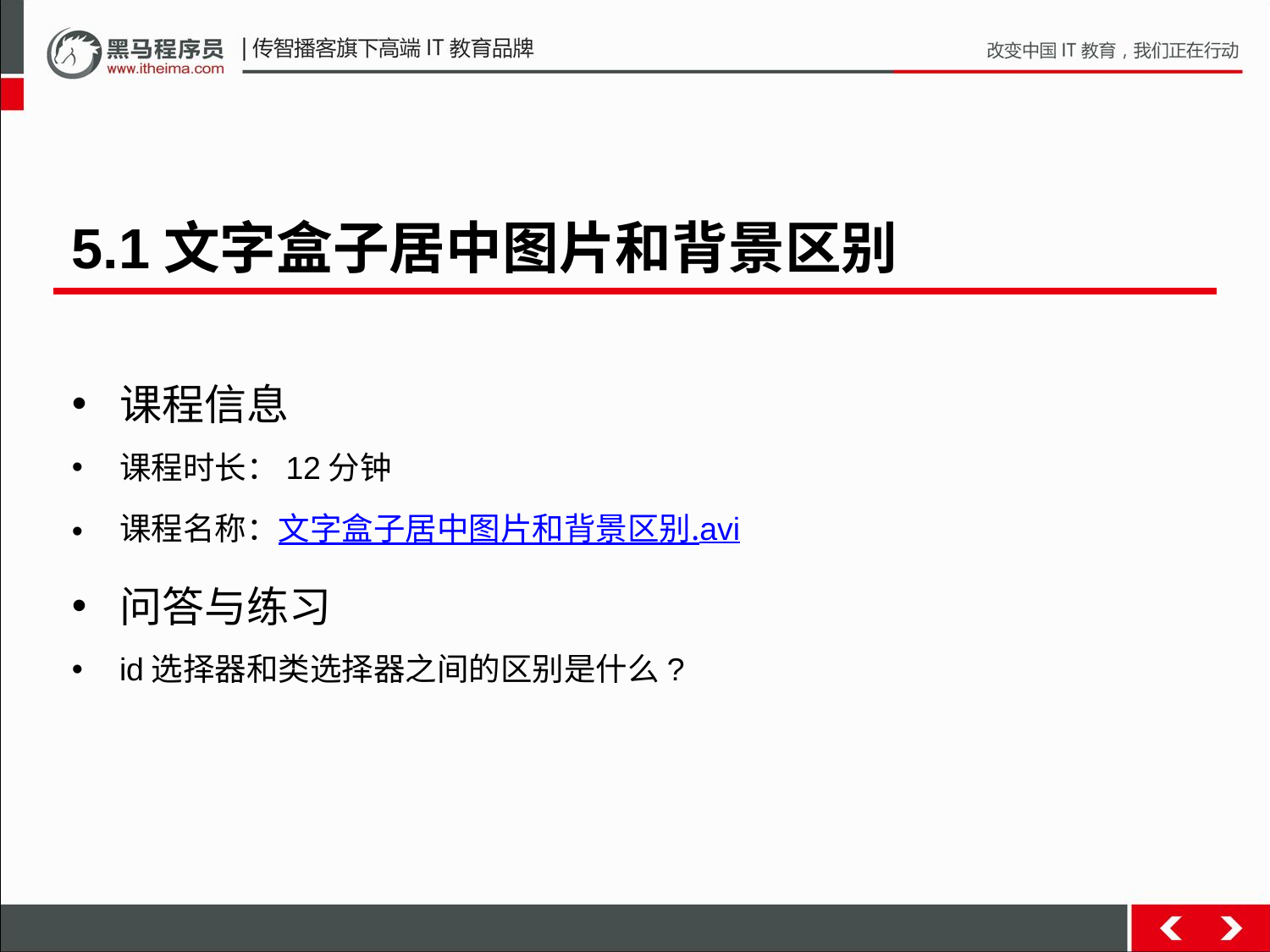

5.1文字盒子居中图片和背景区别
课程信息
课程时长：12分钟
课程名称：文字盒子居中图片和背景区别.avi
问答与练习
id选择器和类选择器之间的区别是什么?